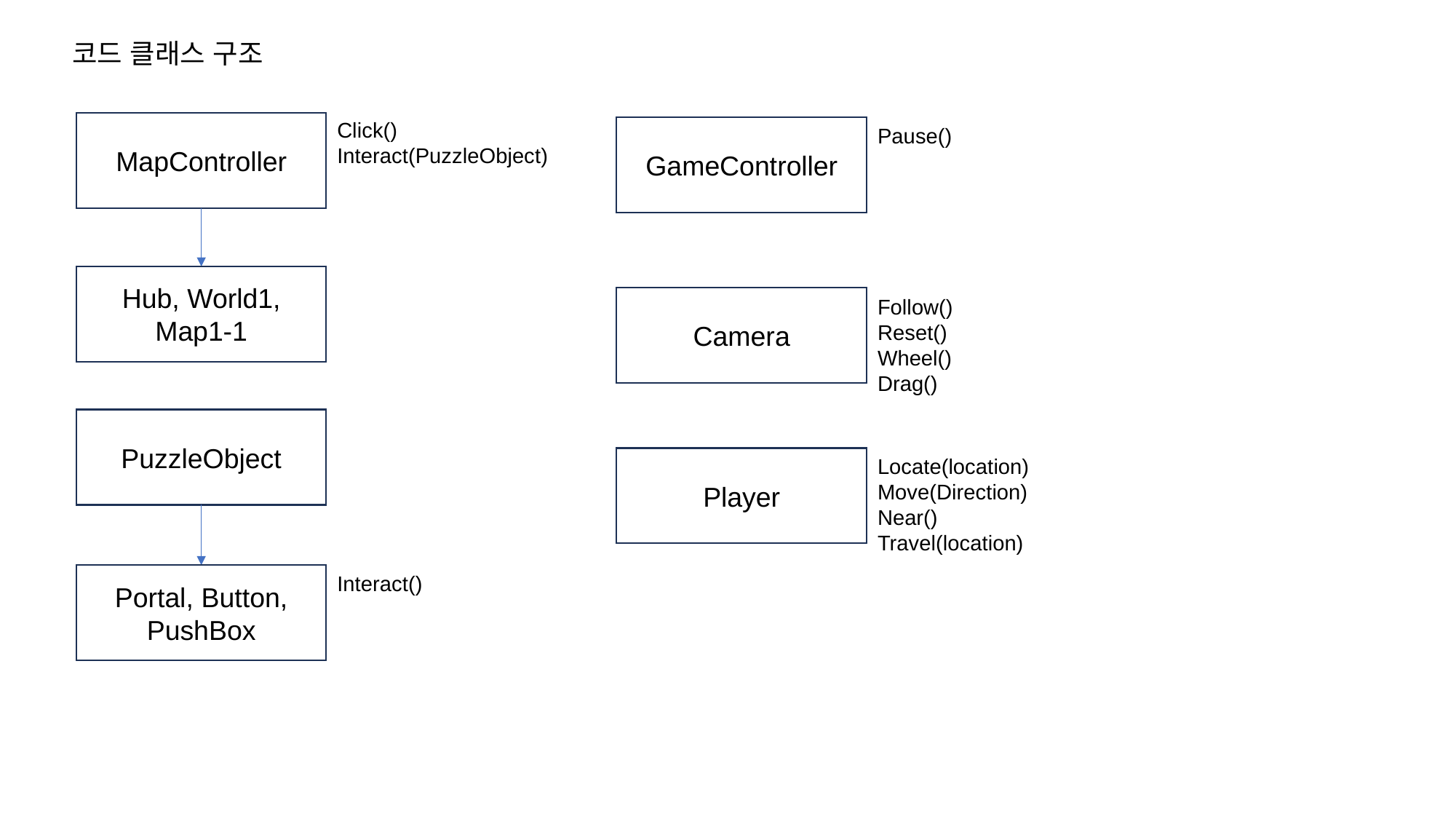

코드 클래스 구조
Click()
Interact(PuzzleObject)
MapController
GameController
Pause()
Hub, World1, Map1-1
Camera
Follow()
Reset()
Wheel()
Drag()
PuzzleObject
Locate(location)
Move(Direction)
Near()
Travel(location)
Player
Portal, Button, PushBox
Interact()